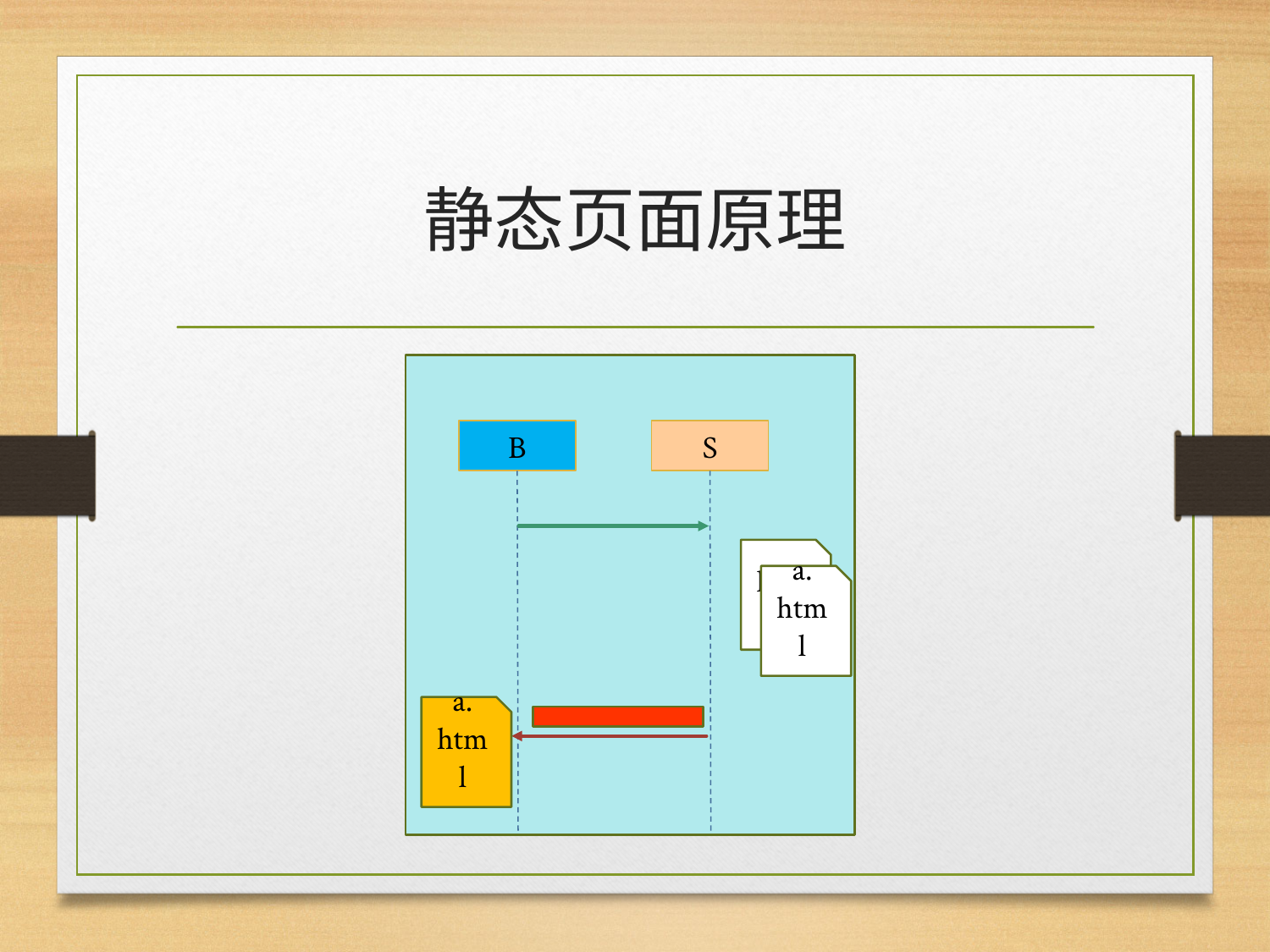

# 静态页面原理

B
S

html

a.
html

a.
html